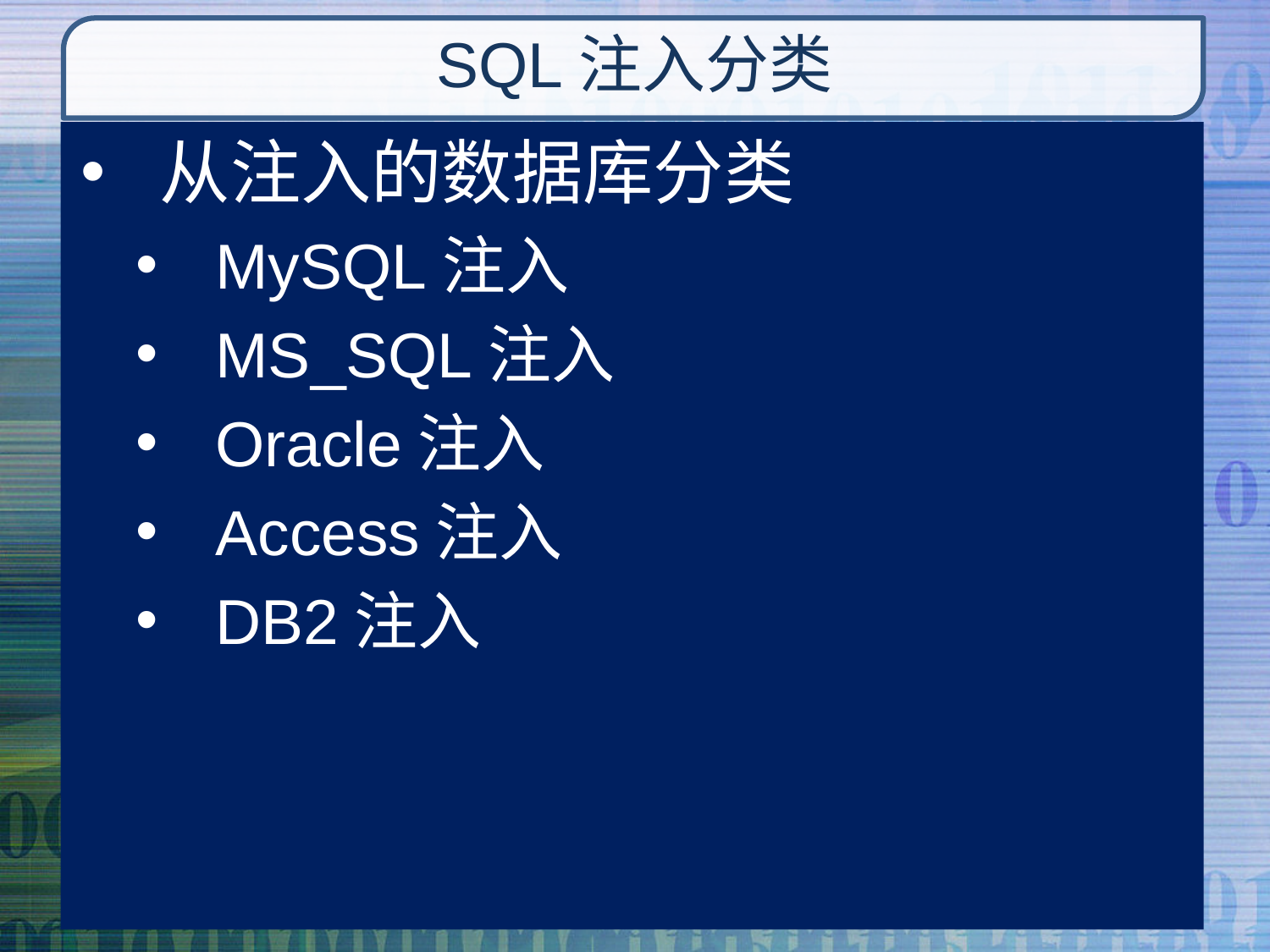

# SQL注入分类
从注入的数据库分类
MySQL注入
MS_SQL注入
Oracle注入
Access注入
DB2注入